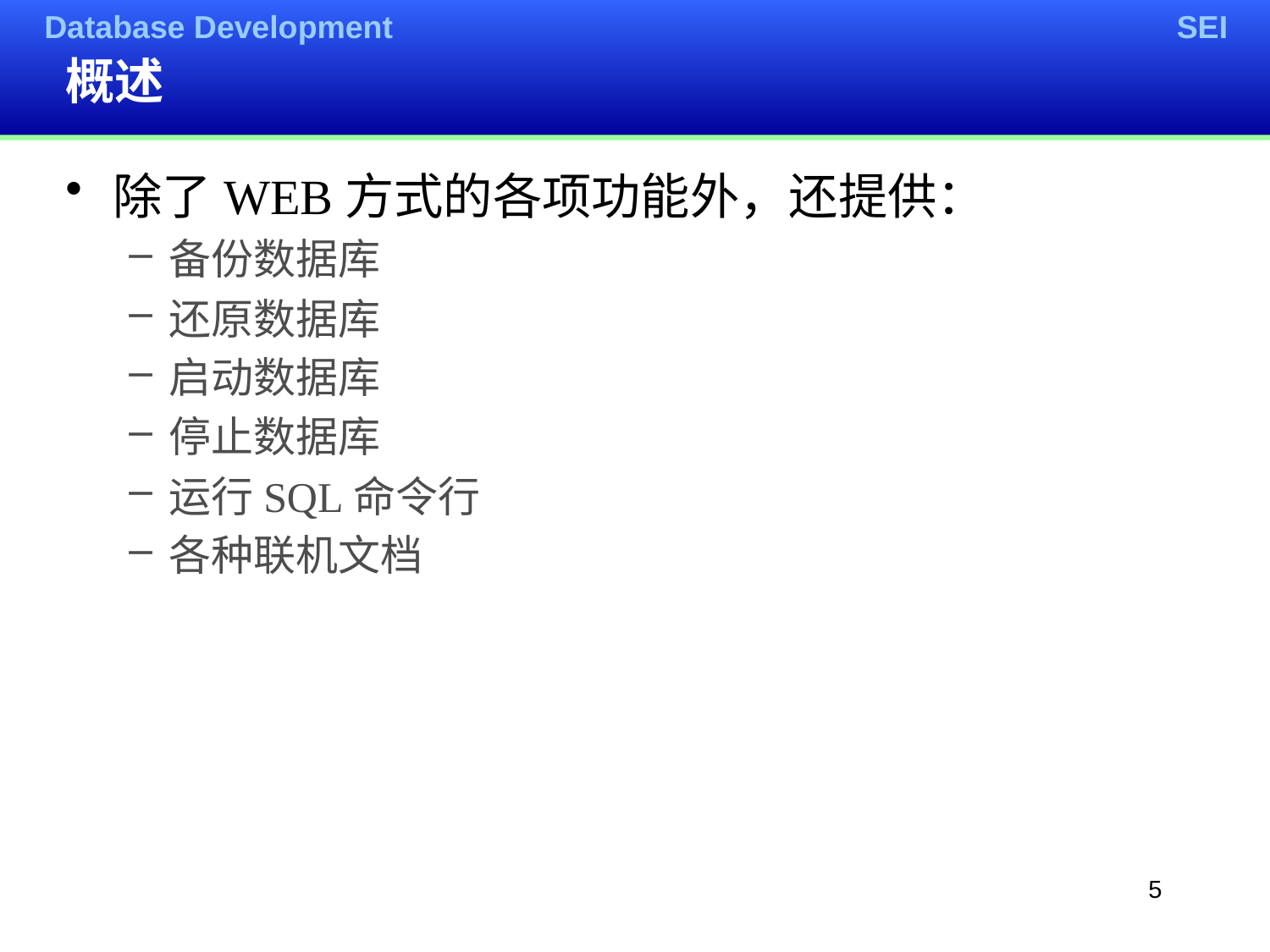

# 概述
除了WEB方式的各项功能外，还提供：
备份数据库
还原数据库
启动数据库
停止数据库
运行SQL命令行
各种联机文档
5